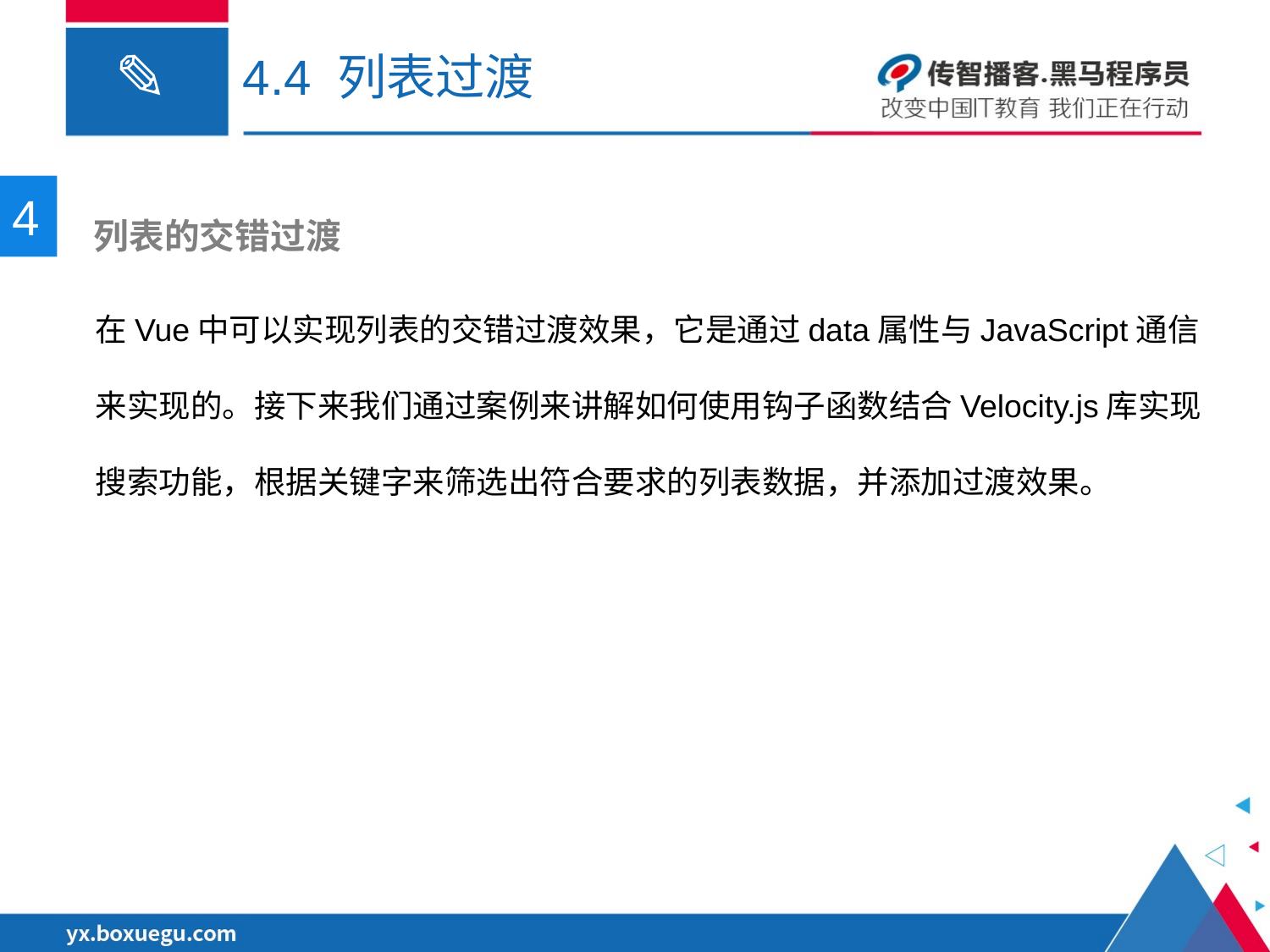

# 4.4 列表过渡

4
  列表的交错过渡
在Vue中可以实现列表的交错过渡效果，它是通过data属性与JavaScript通信来实现的。接下来我们通过案例来讲解如何使用钩子函数结合Velocity.js库实现搜索功能，根据关键字来筛选出符合要求的列表数据，并添加过渡效果。